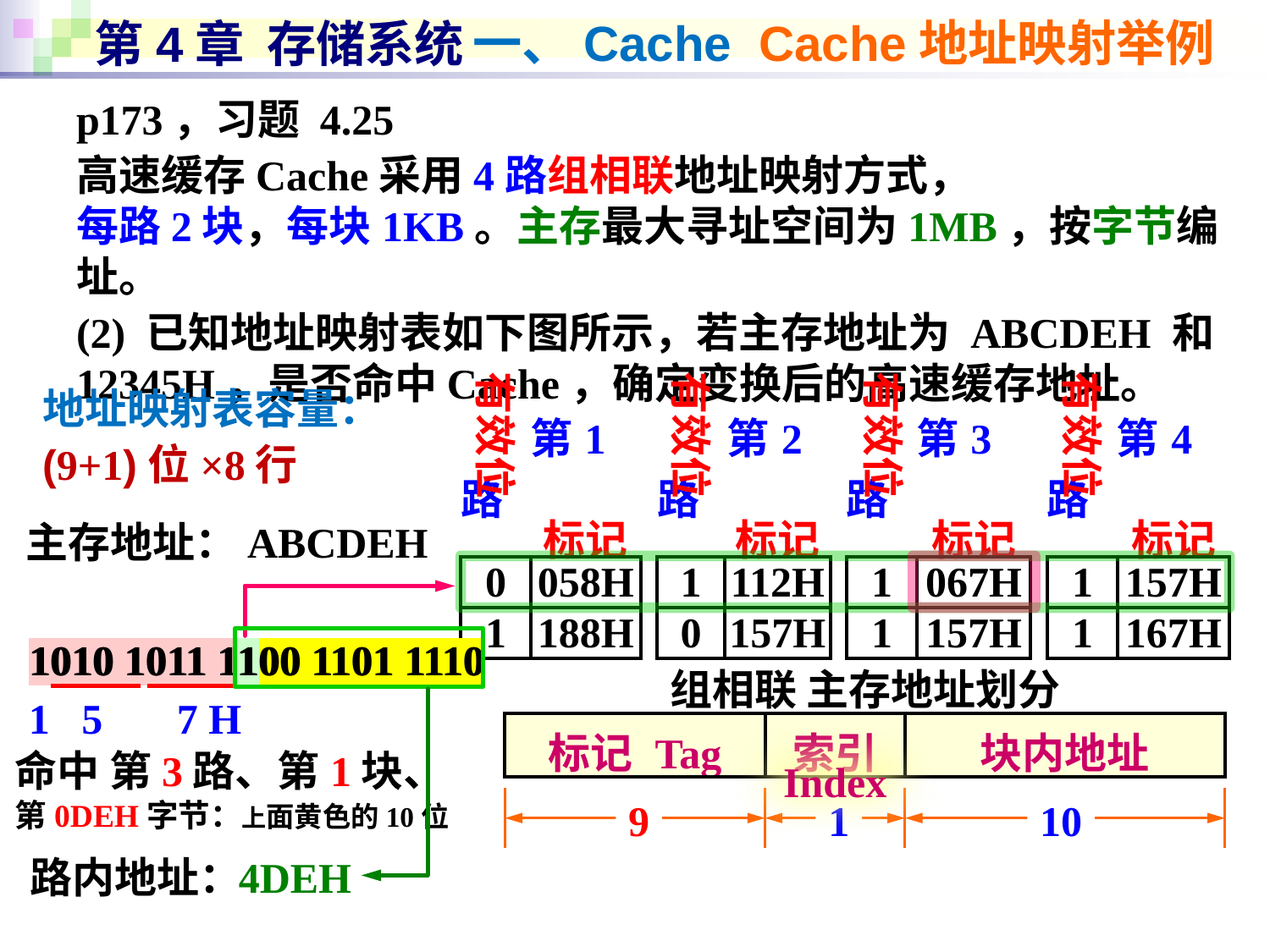

一、Cache
Cache地址映射举例
# 第4章  存储系统
p173，习题 4.25
高速缓存Cache采用4路组相联地址映射方式，
每路2块，每块1KB。主存最大寻址空间为1MB，按字节编址。
(2) 已知地址映射表如下图所示，若主存地址为 ABCDEH 和12345H，是否命中Cache，确定变换后的高速缓存地址。
地址映射表容量：
有效位
有效位
有效位
有效位
| 第1路 |  |  | 第2路 |  |  | 第3路 |  |  | 第4路 |  |
| --- | --- | --- | --- | --- | --- | --- | --- | --- | --- | --- |
|  | 标记 |  |  | 标记 |  |  | 标记 |  |  | 标记 |
| 0 | 058H |  | 1 | 112H |  | 1 | 067H |  | 1 | 157H |
| 1 | 188H |  | 0 | 157H |  | 1 | 157H |  | 1 | 167H |
(9+1)位×8行
主存地址：ABCDEH

1010 1011 1100 1101 1110
1010 1011 1100 1101 1110

| 组相联 主存地址划分 |  |  |
| --- | --- | --- |
| 标记 Tag | 索引 | 块内地址 |
1   5       7 H
Index
命中 第3路、第1块、
第0DEH字节：上面黄色的10位
9
1
10
路内地址：
4DEH
6